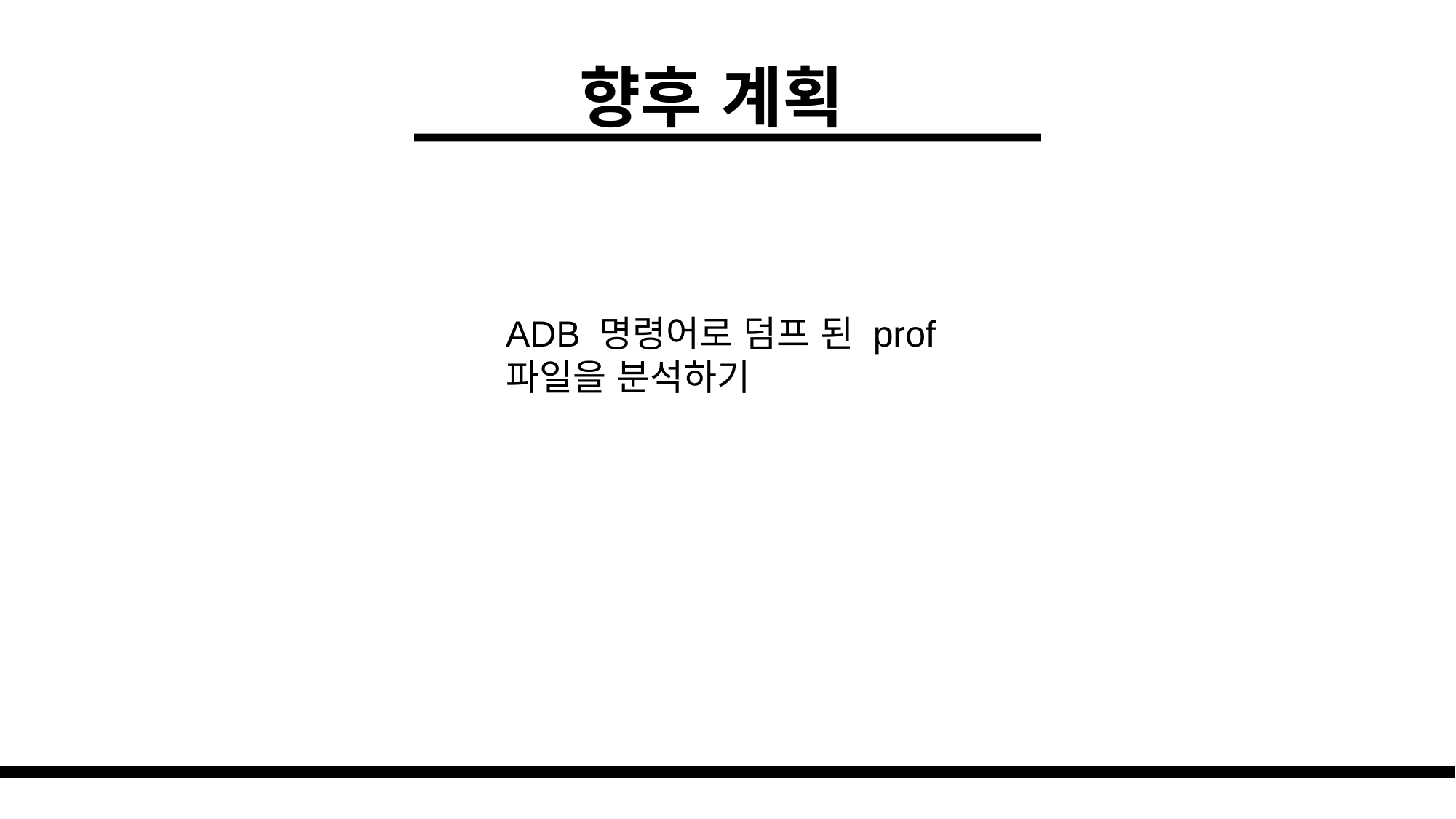

향후 계획

ADB 명령어로 덤프 된 prof파일을 분석하기